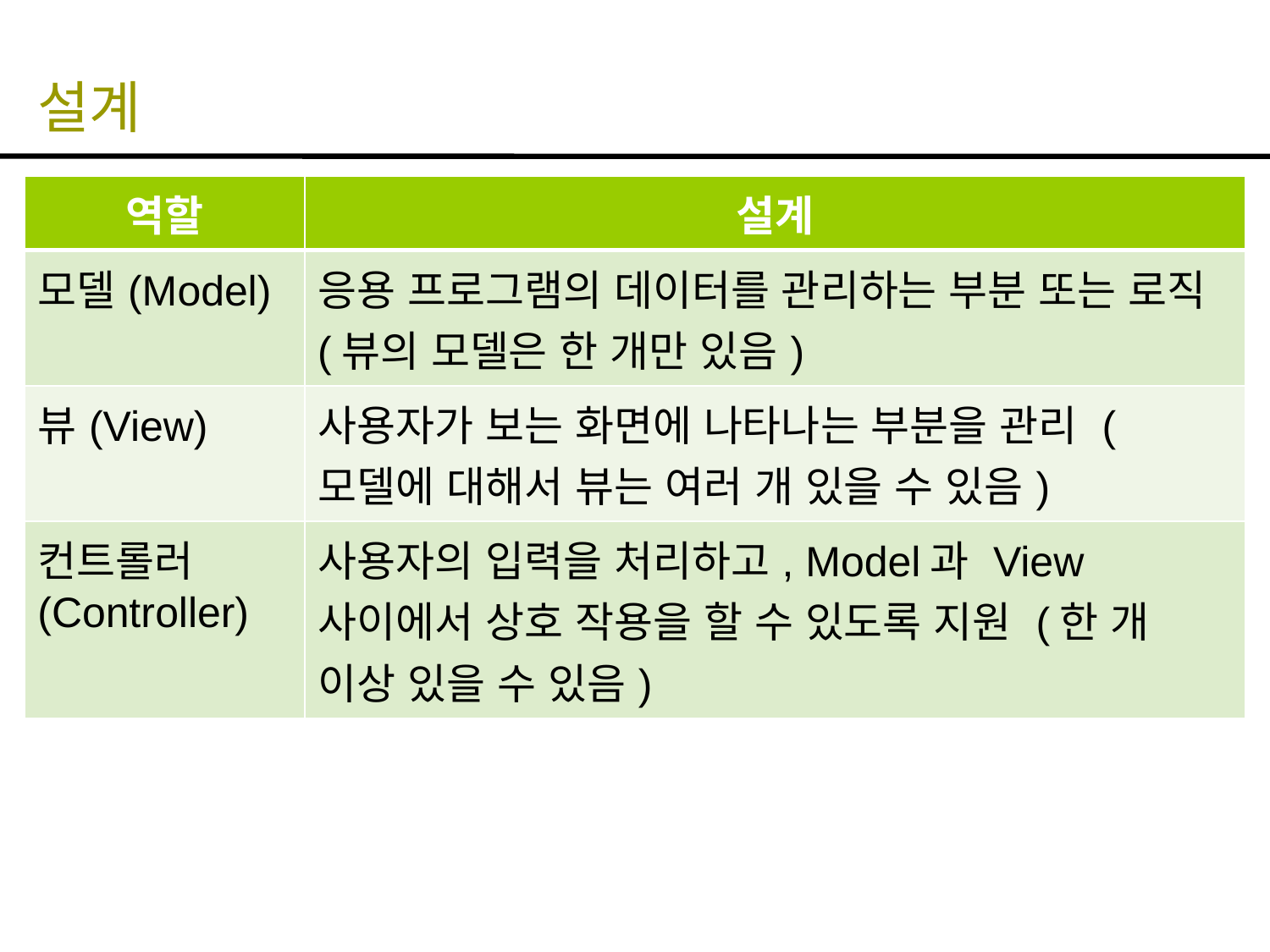

# 설계
| 역할 | 설계 |
| --- | --- |
| 모델(Model) | 응용 프로그램의 데이터를 관리하는 부분 또는 로직 (뷰의 모델은 한 개만 있음) |
| 뷰(View) | 사용자가 보는 화면에 나타나는 부분을 관리 (모델에 대해서 뷰는 여러 개 있을 수 있음) |
| 컨트롤러(Controller) | 사용자의 입력을 처리하고, Model과 View 사이에서 상호 작용을 할 수 있도록 지원 (한 개 이상 있을 수 있음) |